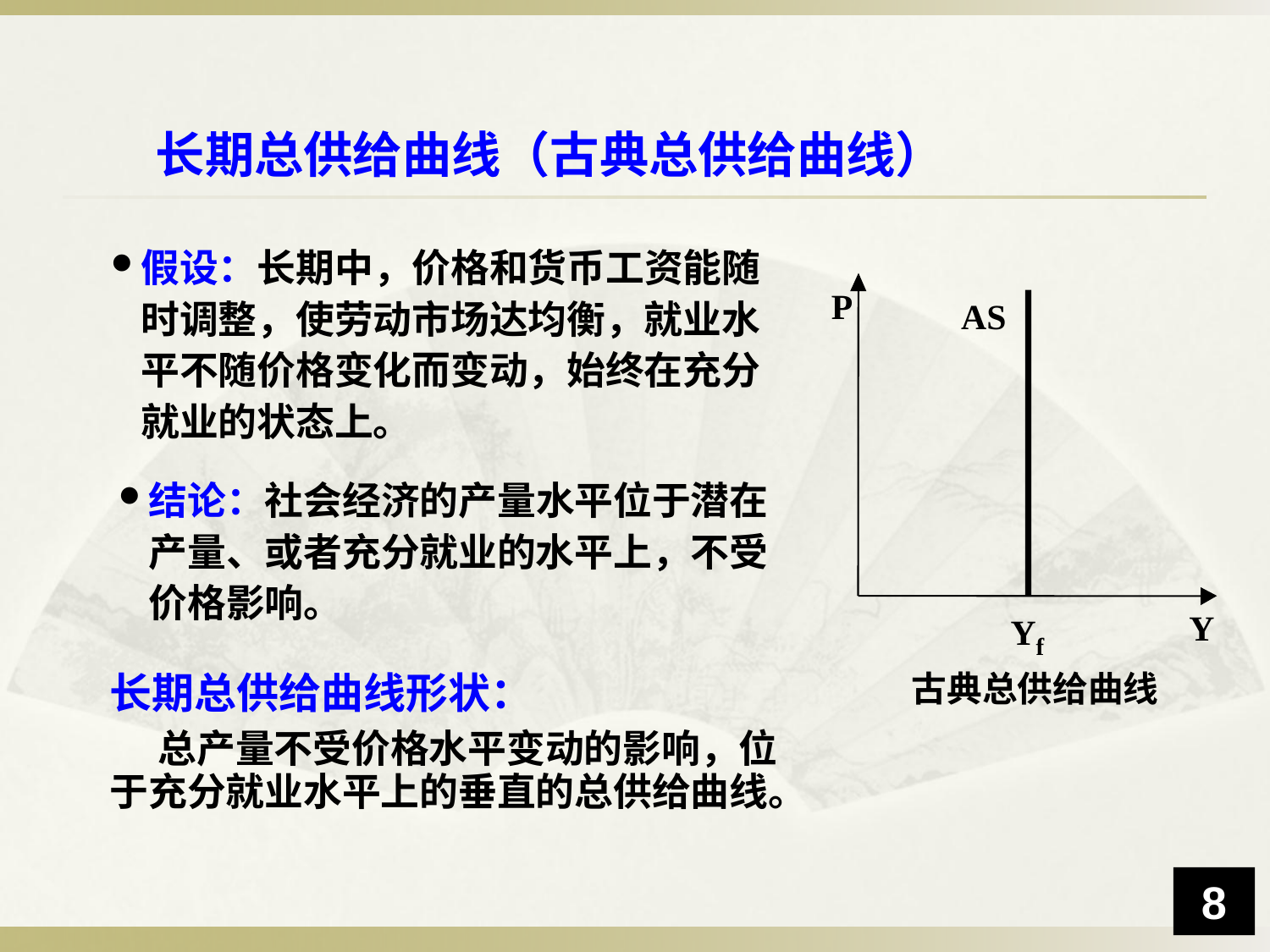

# 长期总供给曲线（古典总供给曲线）
假设：长期中，价格和货币工资能随时调整，使劳动市场达均衡，就业水平不随价格变化而变动，始终在充分就业的状态上。

P

AS

Yf
Y
古典总供给曲线
结论：社会经济的产量水平位于潜在产量、或者充分就业的水平上，不受价格影响。
长期总供给曲线形状：
    总产量不受价格水平变动的影响，位于充分就业水平上的垂直的总供给曲线。
8